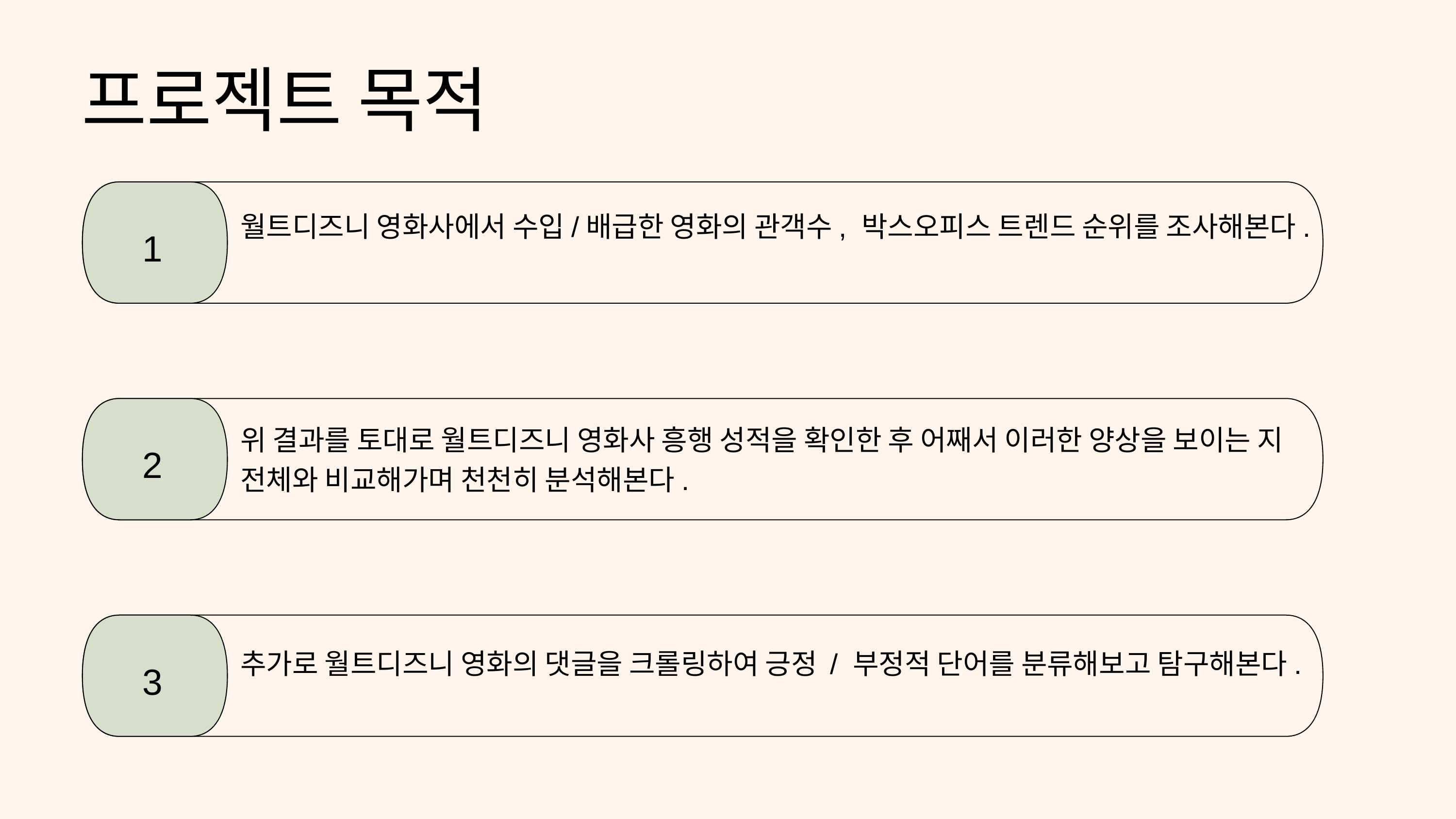

프로젝트 목적

월트디즈니 영화사에서 수입/배급한 영화의 관객수, 박스오피스 트렌드 순위를 조사해본다.
1

위 결과를 토대로 월트디즈니 영화사 흥행 성적을 확인한 후 어째서 이러한 양상을 보이는 지 전체와 비교해가며 천천히 분석해본다.
2

추가로 월트디즈니 영화의 댓글을 크롤링하여 긍정 / 부정적 단어를 분류해보고 탐구해본다.
3